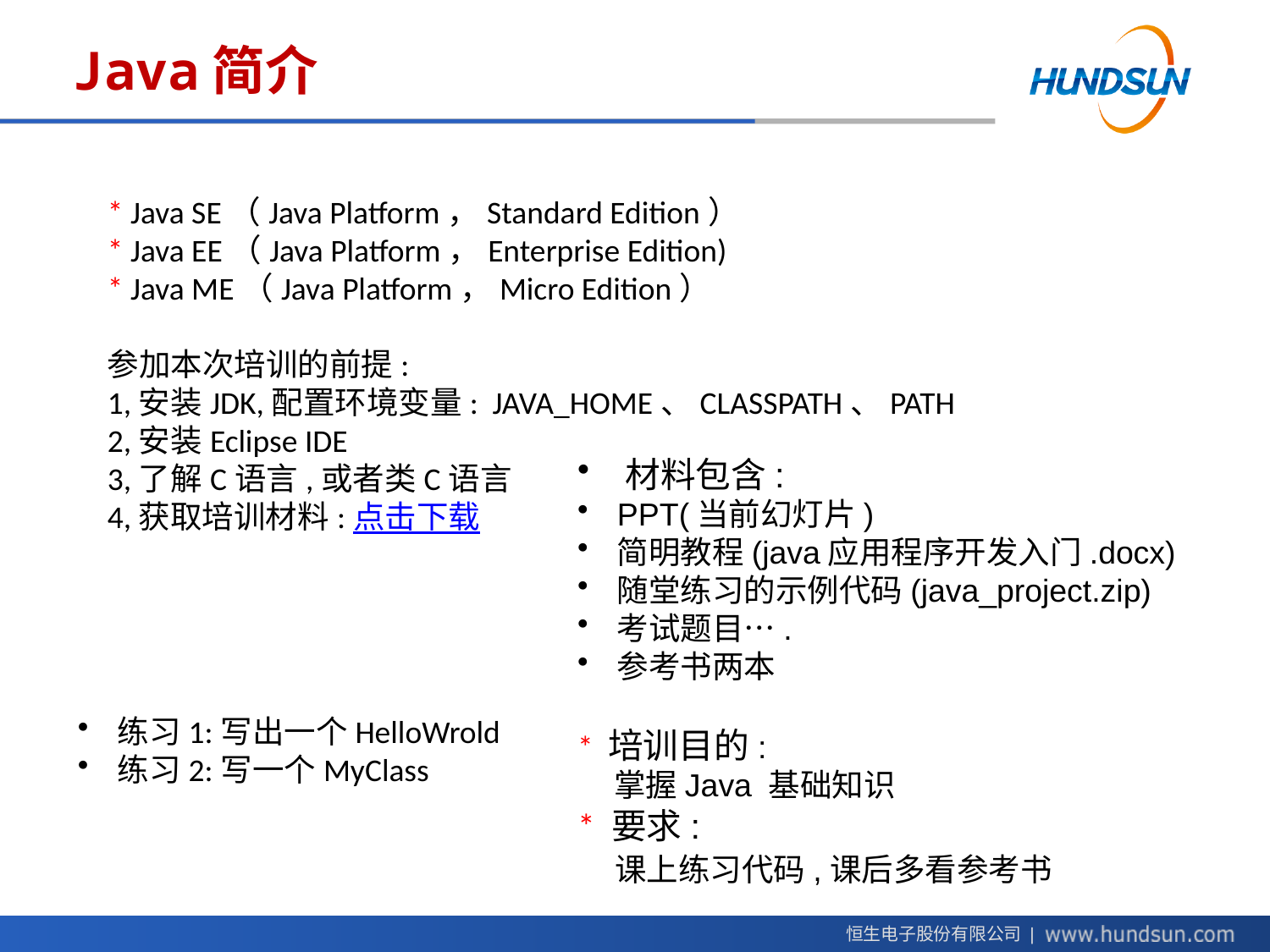

# Java简介
* Java SE（Java Platform，Standard Edition）
* Java EE（Java Platform，Enterprise Edition)
* Java ME（Java Platform，Micro Edition）

参加本次培训的前提:
1,安装JDK,配置环境变量:  JAVA_HOME、CLASSPATH、PATH
2,安装Eclipse IDE
3,了解C语言,或者类C语言
4,获取培训材料:点击下载

材料包含:
PPT(当前幻灯片)
简明教程(java应用程序开发入门.docx)
随堂练习的示例代码(java_project.zip)
考试题目….
参考书两本

* 培训目的:
    掌握Java 基础知识
* 要求:
    课上练习代码,课后多看参考书

练习1:写出一个HelloWrold
练习2:写一个MyClass